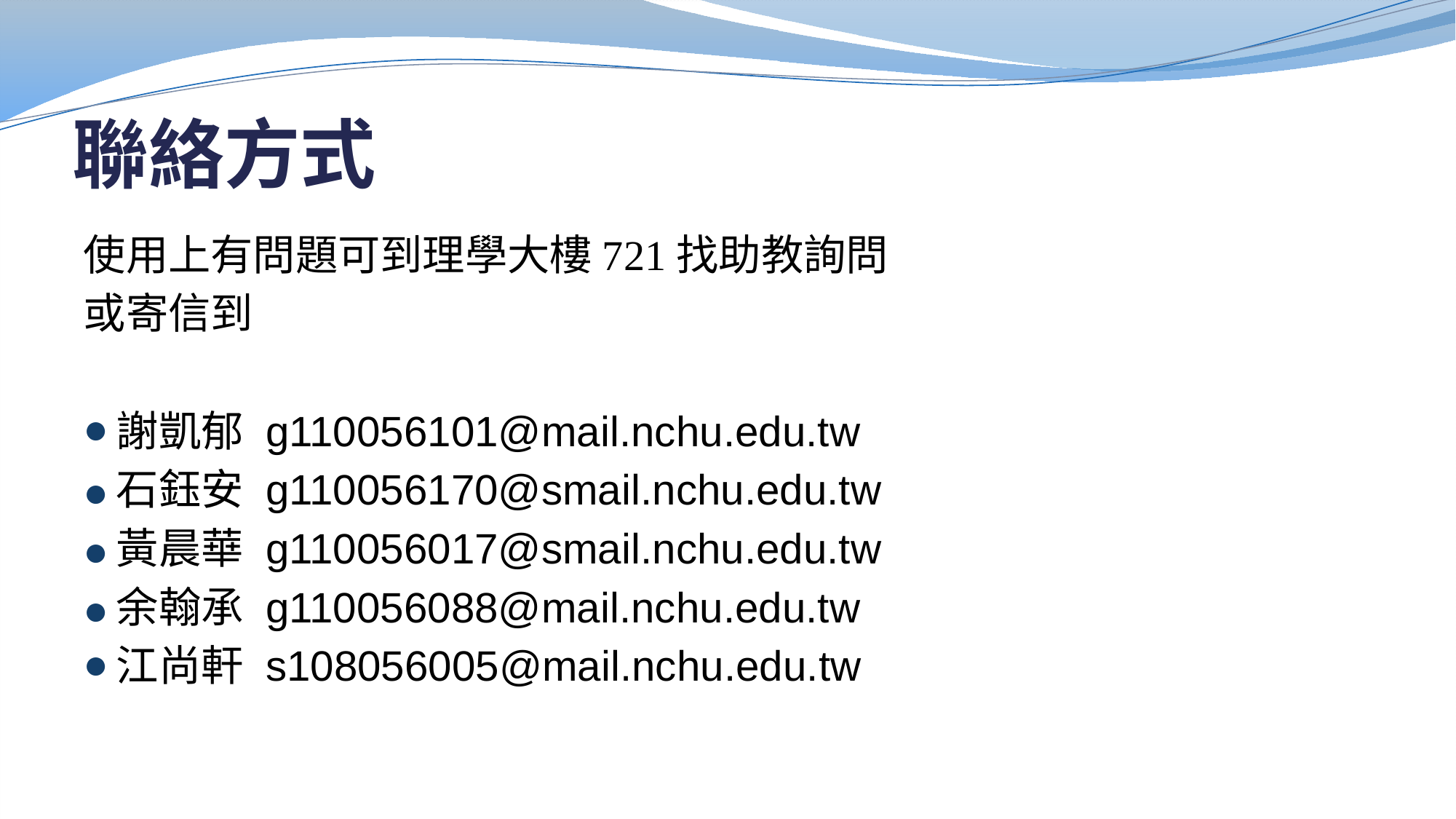

# 聯絡方式
使用上有問題可到理學大樓721找助教詢問
或寄信到

謝凱郁 g110056101@mail.nchu.edu.tw
石鈺安 g110056170@smail.nchu.edu.tw
黃晨華 g110056017@smail.nchu.edu.tw
余翰承 g110056088@mail.nchu.edu.tw
江尚軒 s108056005@mail.nchu.edu.tw